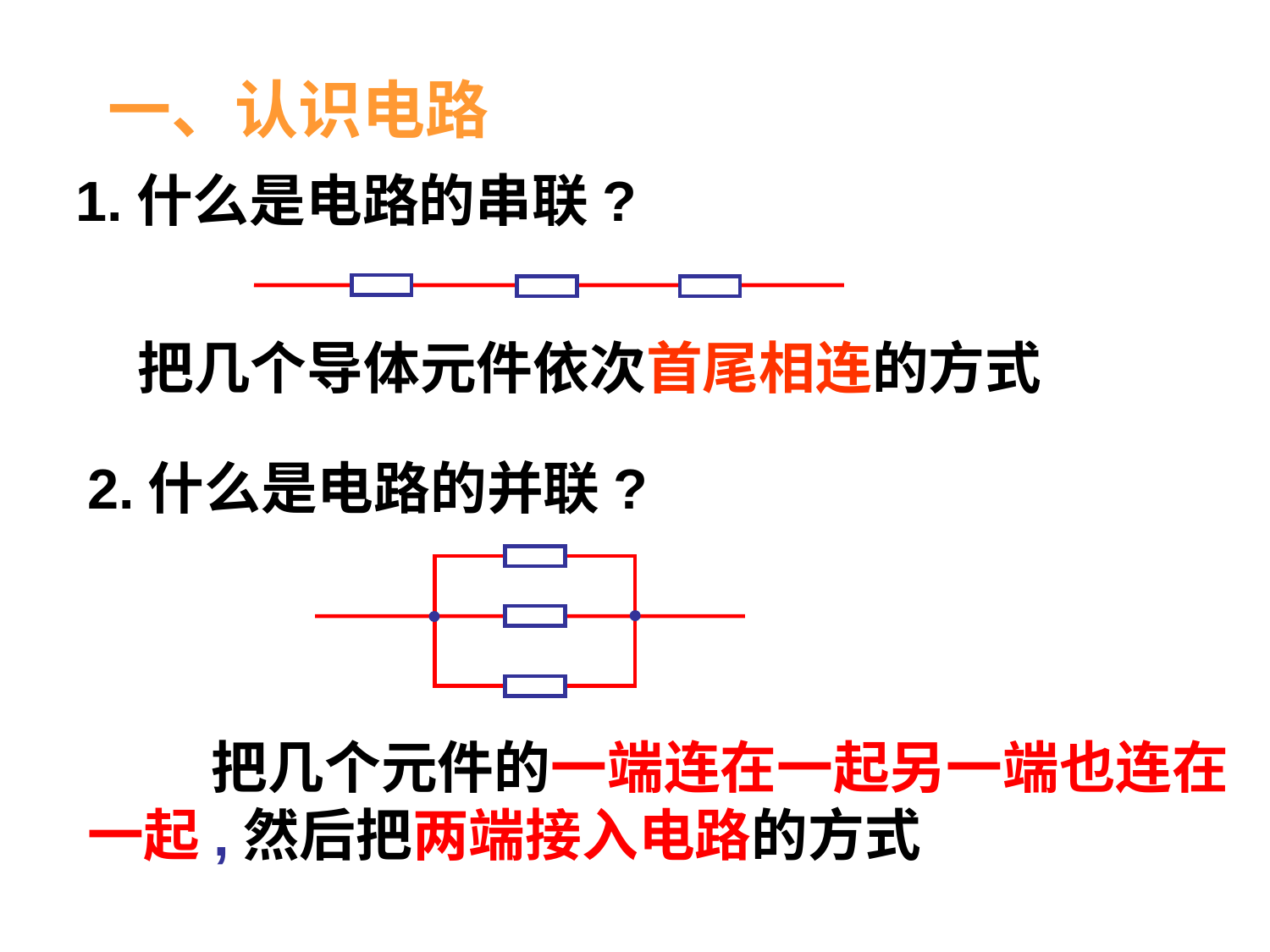

一、认识电路
1.什么是电路的串联?

把几个导体元件依次首尾相连的方式
2.什么是电路的并联?

把几个元件的一端连在一起另一端也连在一起,然后把两端接入电路的方式